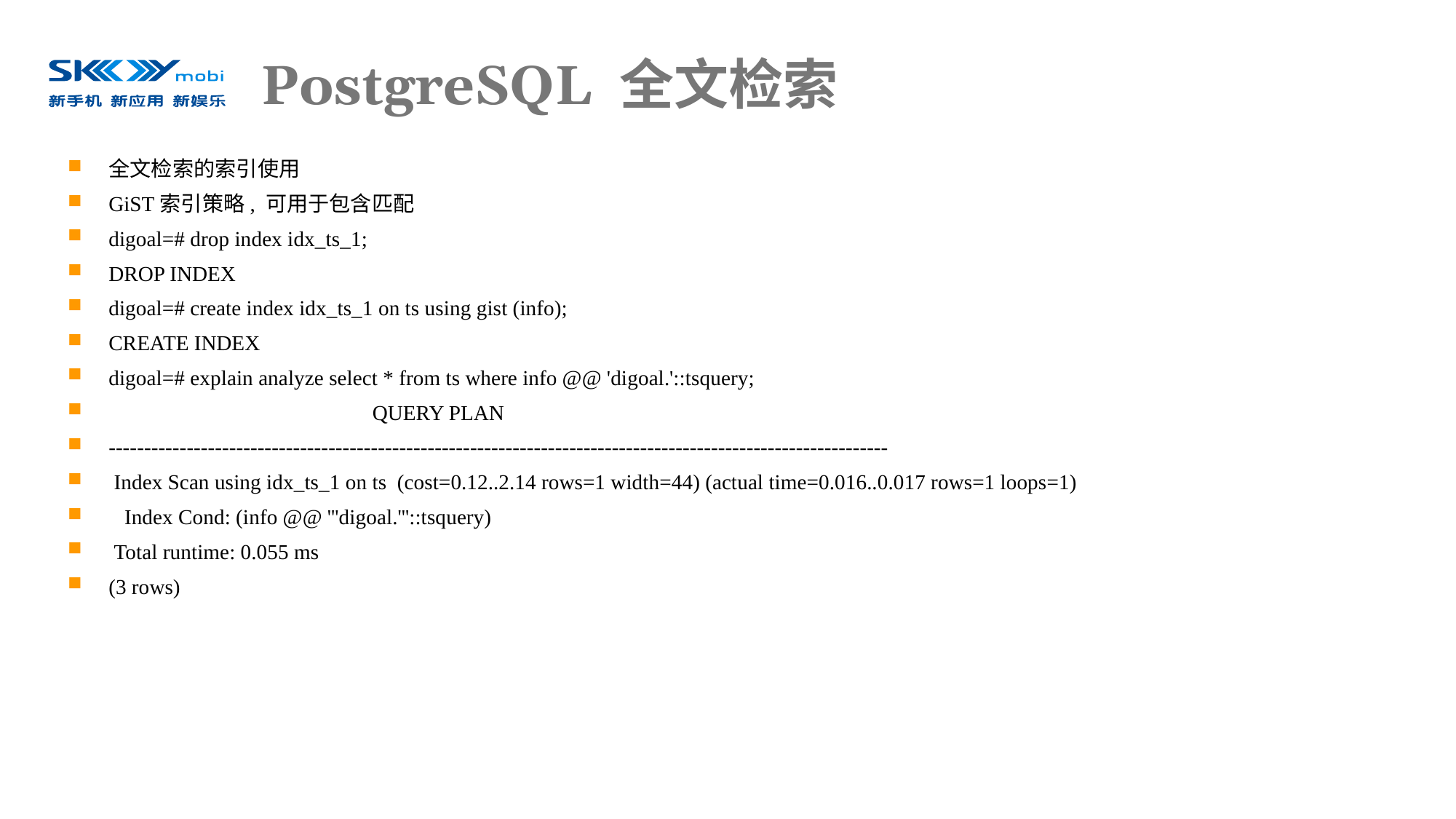

# PostgreSQL 全文检索
全文检索的索引使用
GiST索引策略, 可用于包含匹配
digoal=# drop index idx_ts_1;
DROP INDEX
digoal=# create index idx_ts_1 on ts using gist (info);
CREATE INDEX
digoal=# explain analyze select * from ts where info @@ 'digoal.'::tsquery;
                                                  QUERY PLAN
--------------------------------------------------------------------------------------------------------------
 Index Scan using idx_ts_1 on ts  (cost=0.12..2.14 rows=1 width=44) (actual time=0.016..0.017 rows=1 loops=1)
   Index Cond: (info @@ '''digoal.'''::tsquery)
 Total runtime: 0.055 ms
(3 rows)